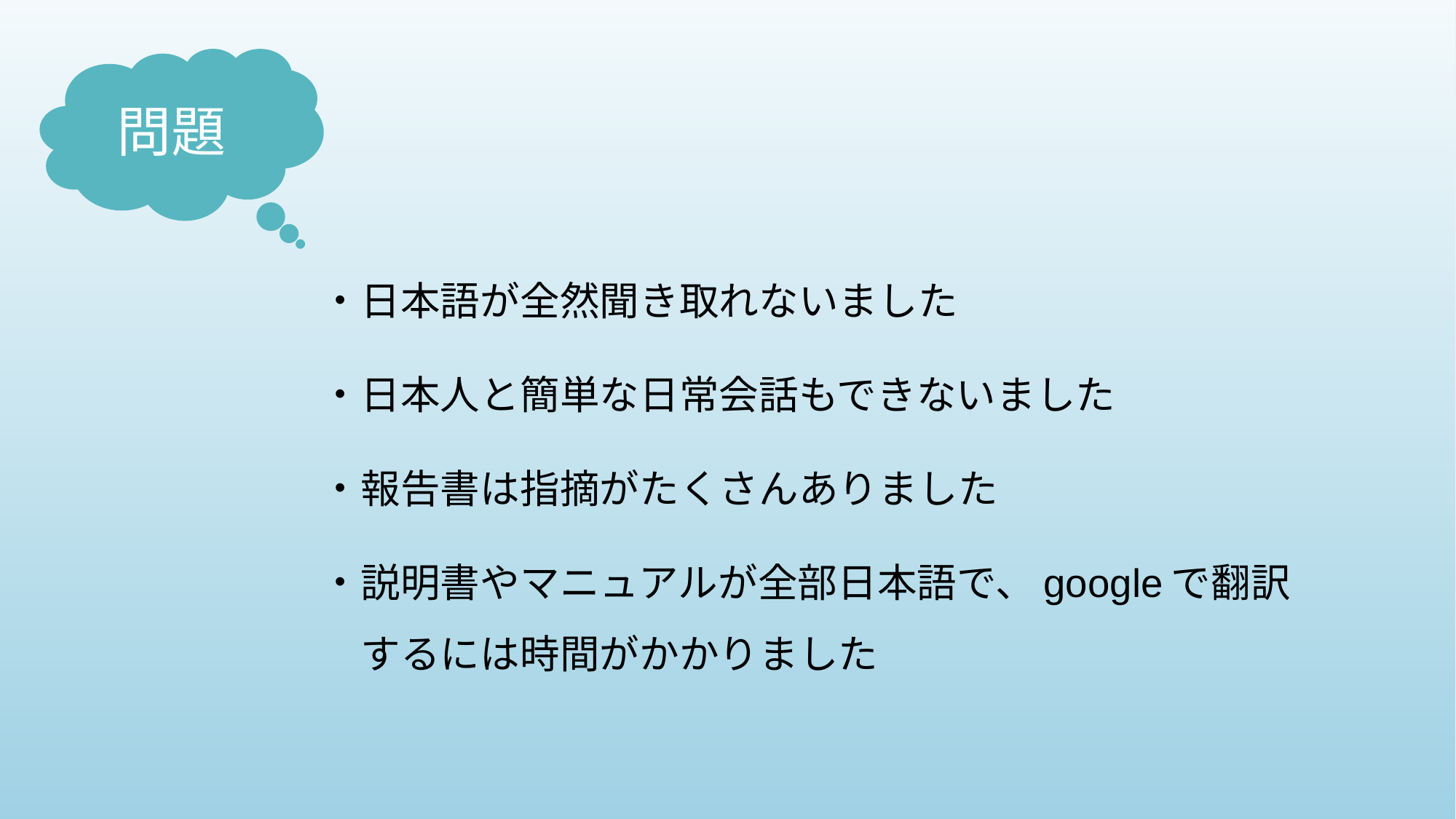

問題
日本語が全然聞き取れないました
日本人と簡単な日常会話もできないました
報告書は指摘がたくさんありました
説明書やマニュアルが全部日本語で、googleで翻訳するには時間がかかりました